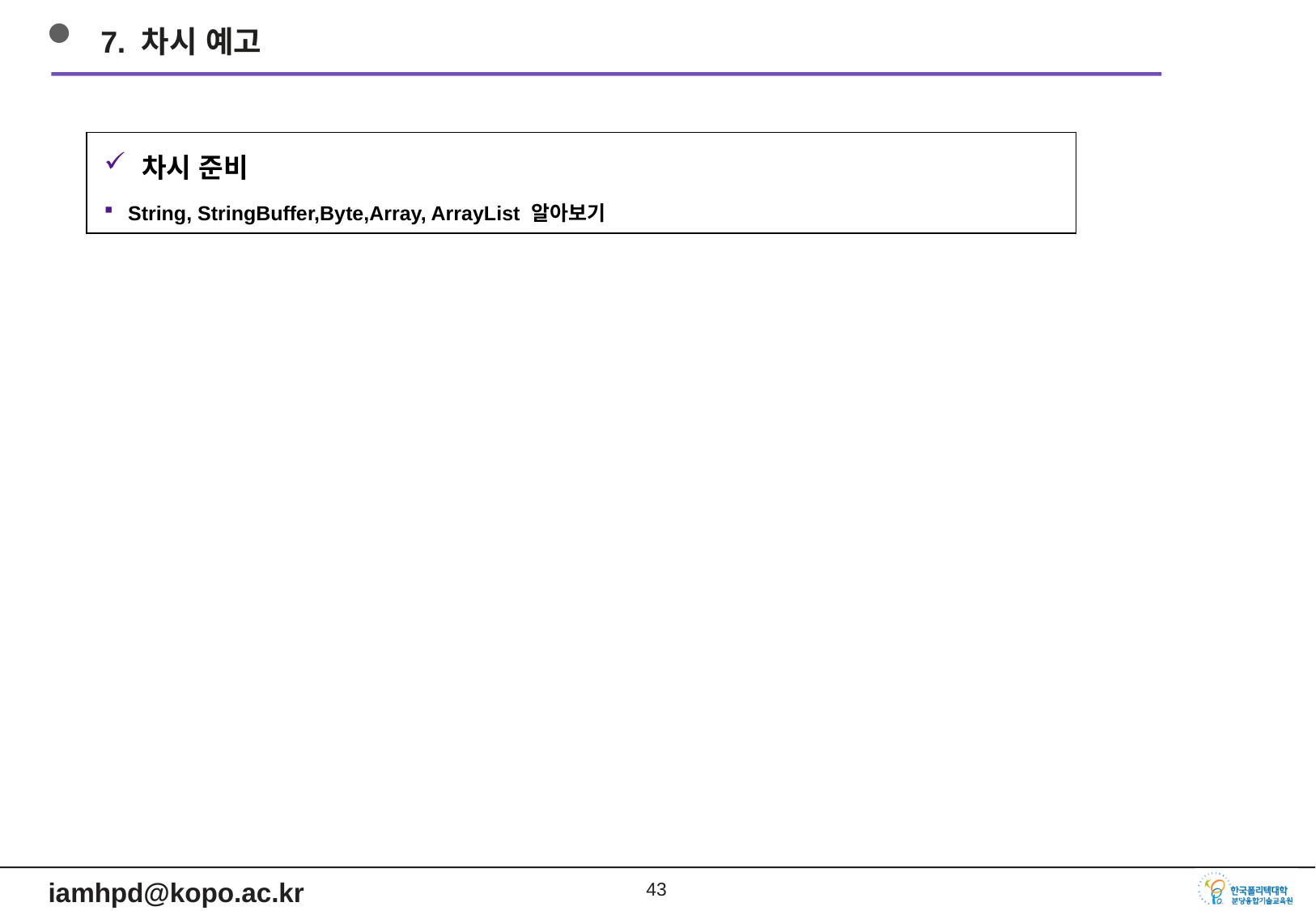

7. 차시 예고
차시 준비
String, StringBuffer,Byte,Array, ArrayList 알아보기
43